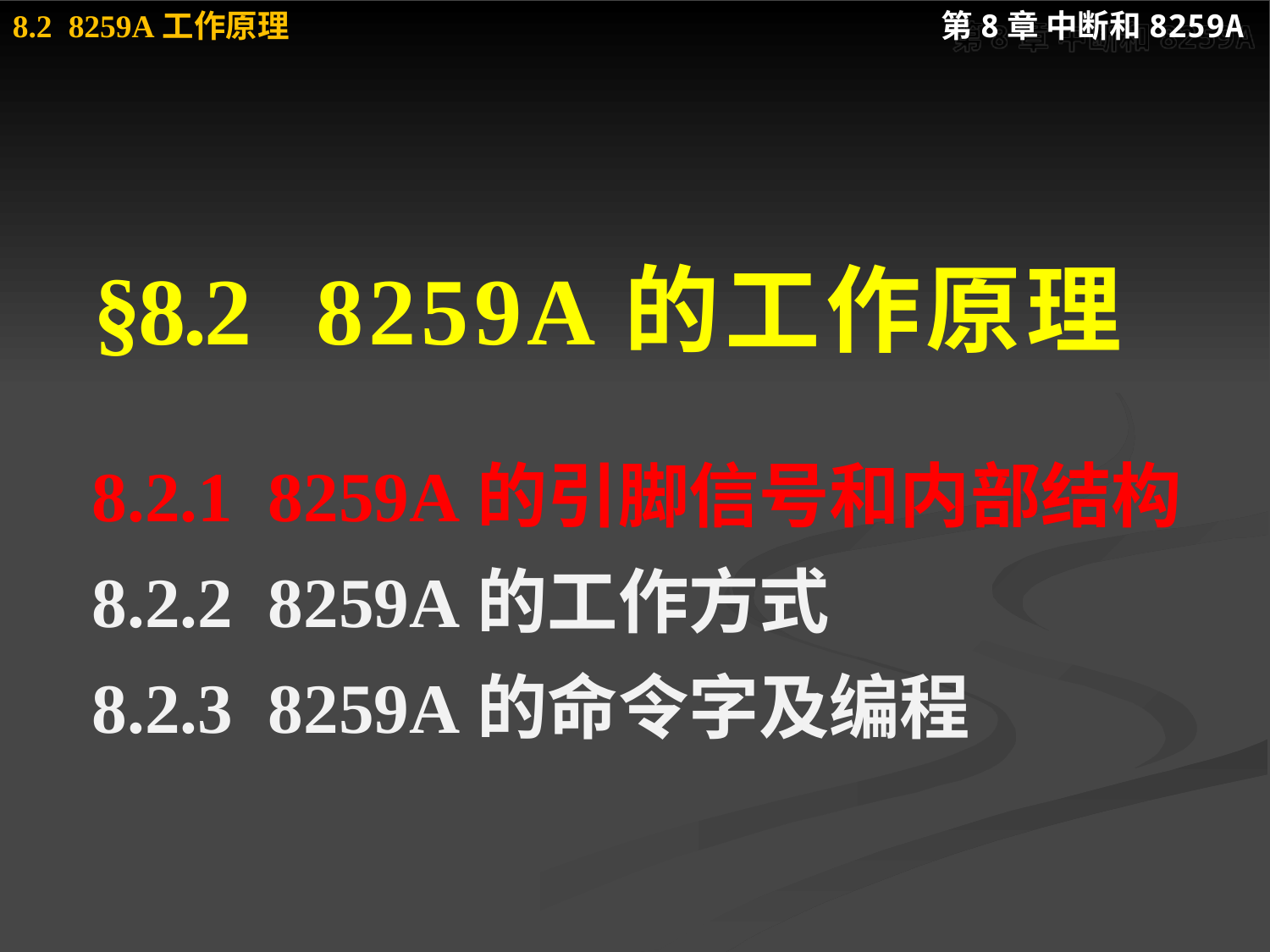

# §8.2   8259A的工作原理
8.2.1  8259A的引脚信号和内部结构
8.2.2  8259A的工作方式
8.2.3  8259A的命令字及编程